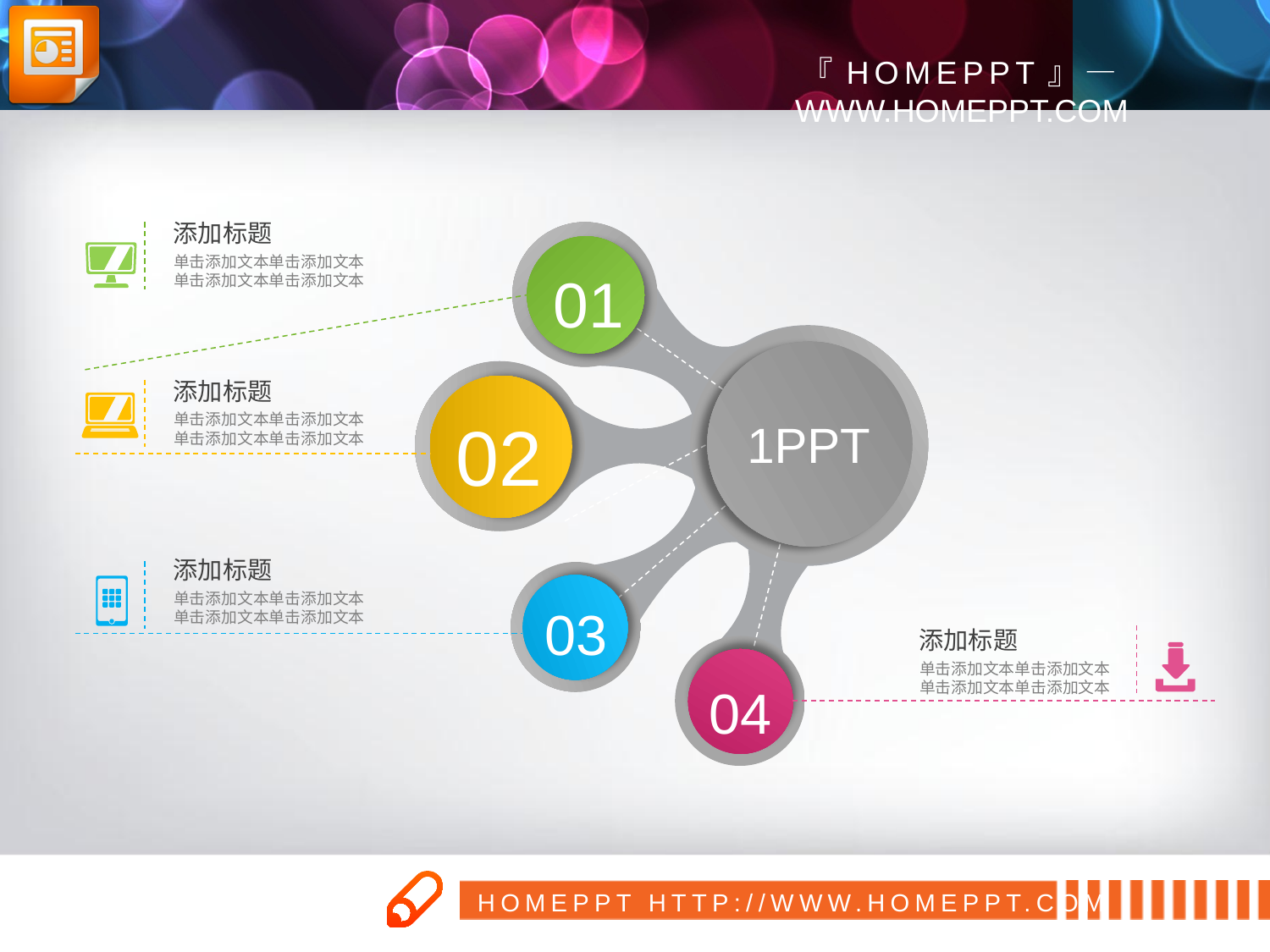

添加标题
单击添加文本单击添加文本
单击添加文本单击添加文本

01

 1PPT
添加标题
单击添加文本单击添加文本
单击添加文本单击添加文本

02
添加标题
单击添加文本单击添加文本
单击添加文本单击添加文本

03
添加标题
单击添加文本单击添加文本
单击添加文本单击添加文本

04